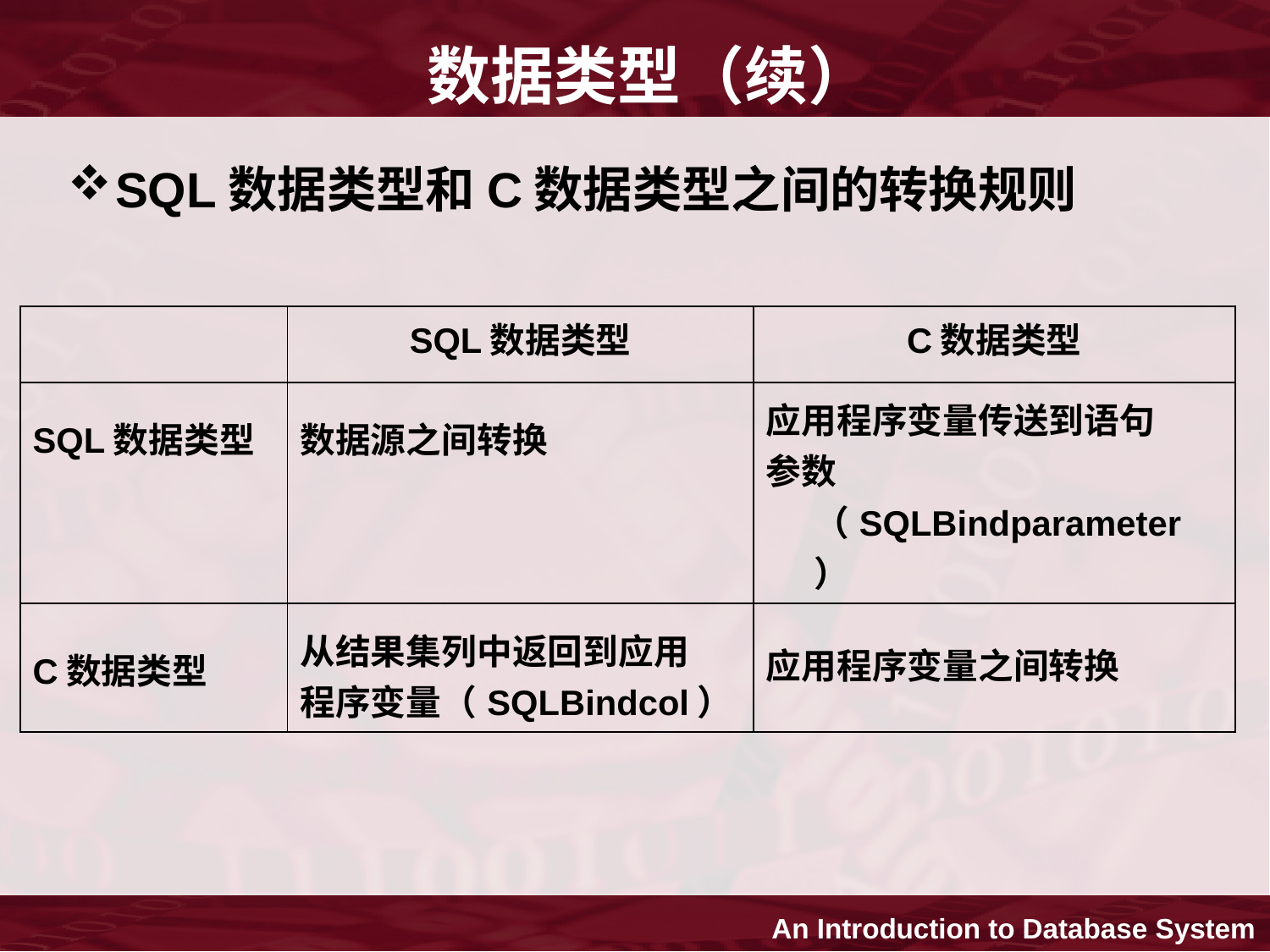

# 数据类型（续）
SQL数据类型和C数据类型之间的转换规则
|  | SQL数据类型 | C数据类型 |
| --- | --- | --- |
| SQL数据类型 | 数据源之间转换 | 应用程序变量传送到语句 参数（SQLBindparameter） |
| C数据类型 | 从结果集列中返回到应用 程序变量（SQLBindcol） | 应用程序变量之间转换 |